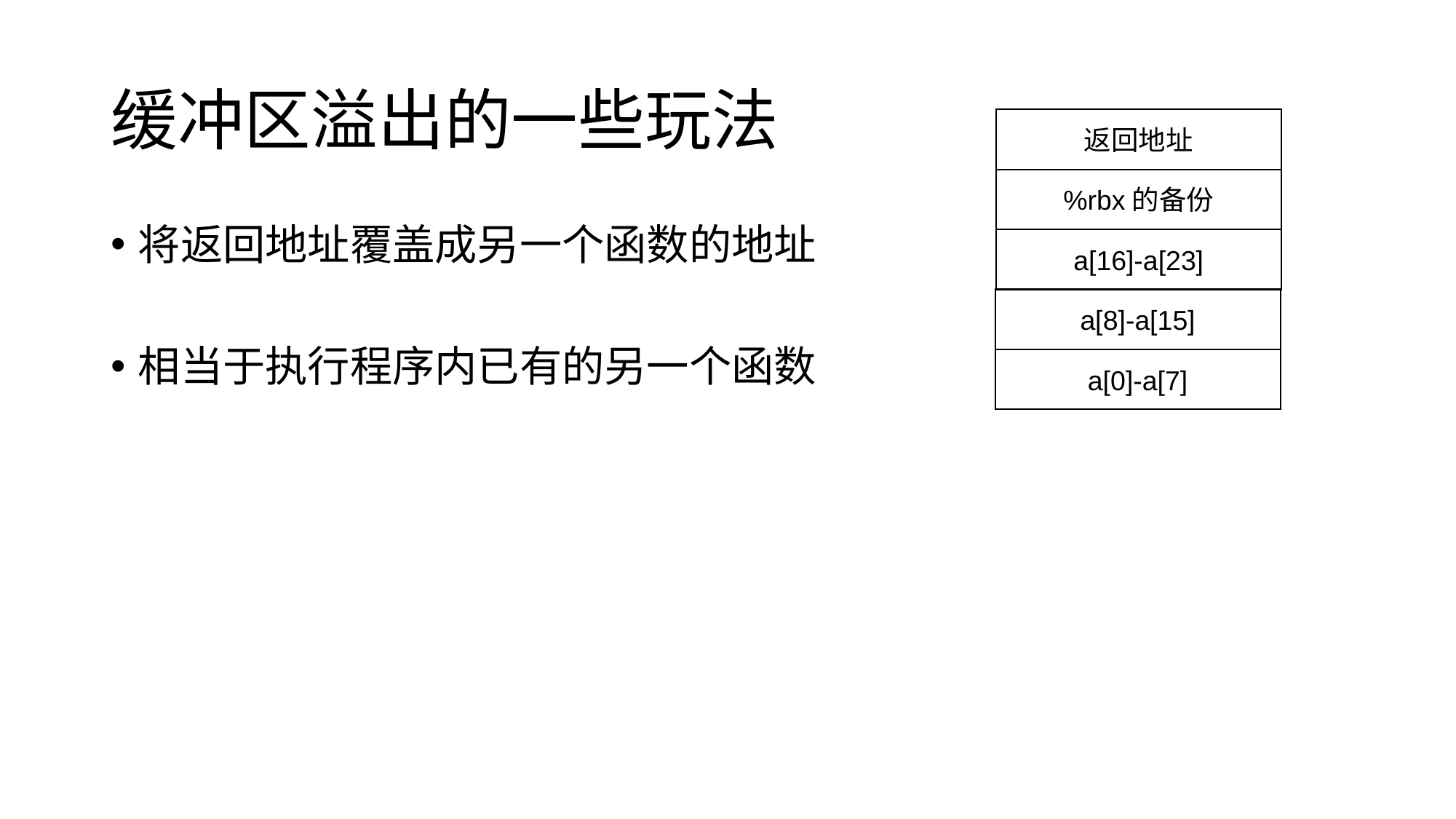

# 缓冲区溢出的一些玩法
返回地址
%rbx的备份
将返回地址覆盖成另一个函数的地址

相当于执行程序内已有的另一个函数
a[16]-a[23]
a[8]-a[15]
a[0]-a[7]